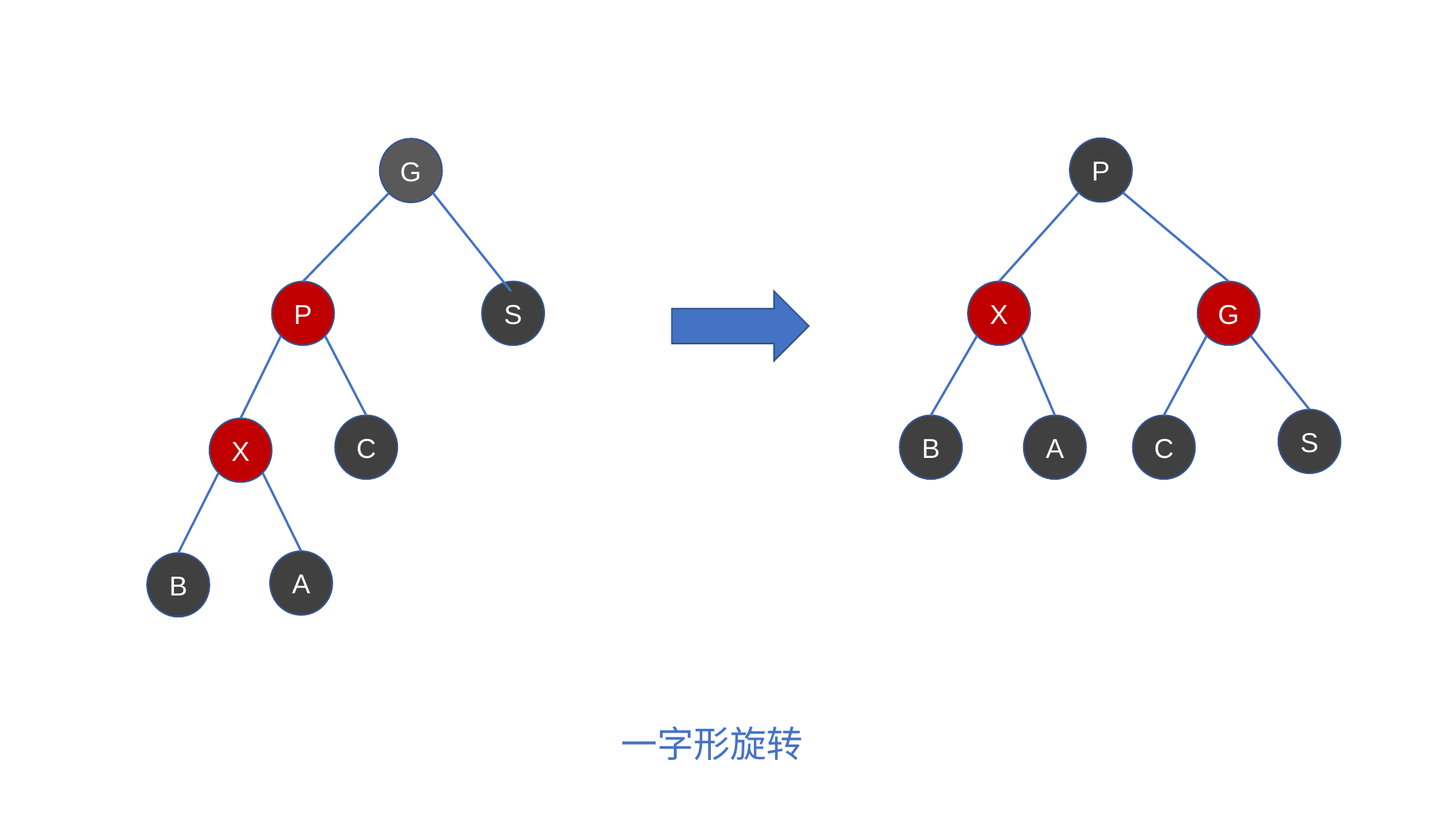

P
G
S
X
G
P

S
B
A
C
C
X
A
B
一字形旋转